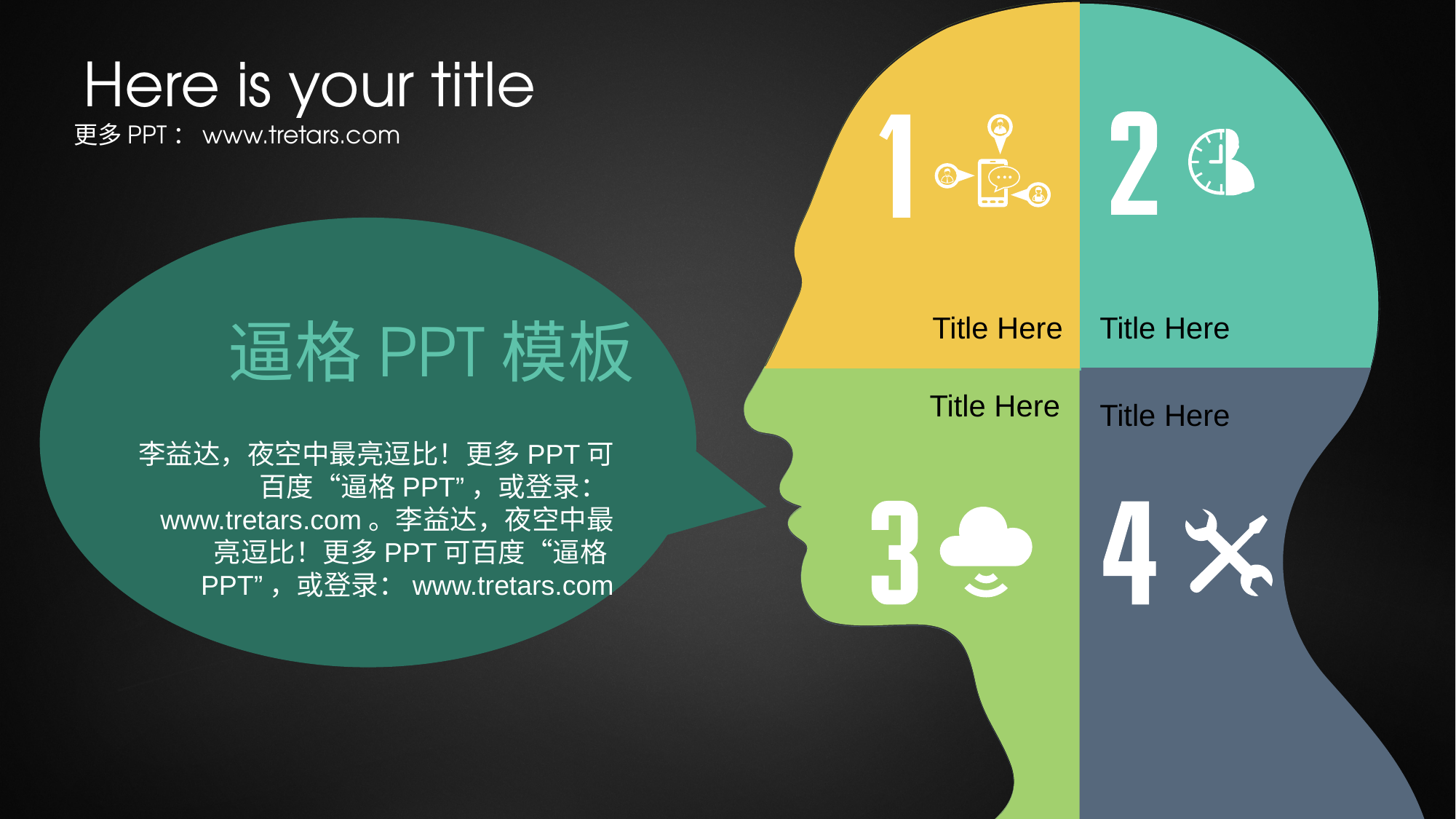

Here is your title

更多PPT：www.tretars.com

Title Here
Title Here
逼格PPT模板
Title Here
Title Here
李益达，夜空中最亮逗比！更多PPT可百度“逼格PPT”，或登录：www.tretars.com。李益达，夜空中最亮逗比！更多PPT可百度“逼格PPT”，或登录：www.tretars.com